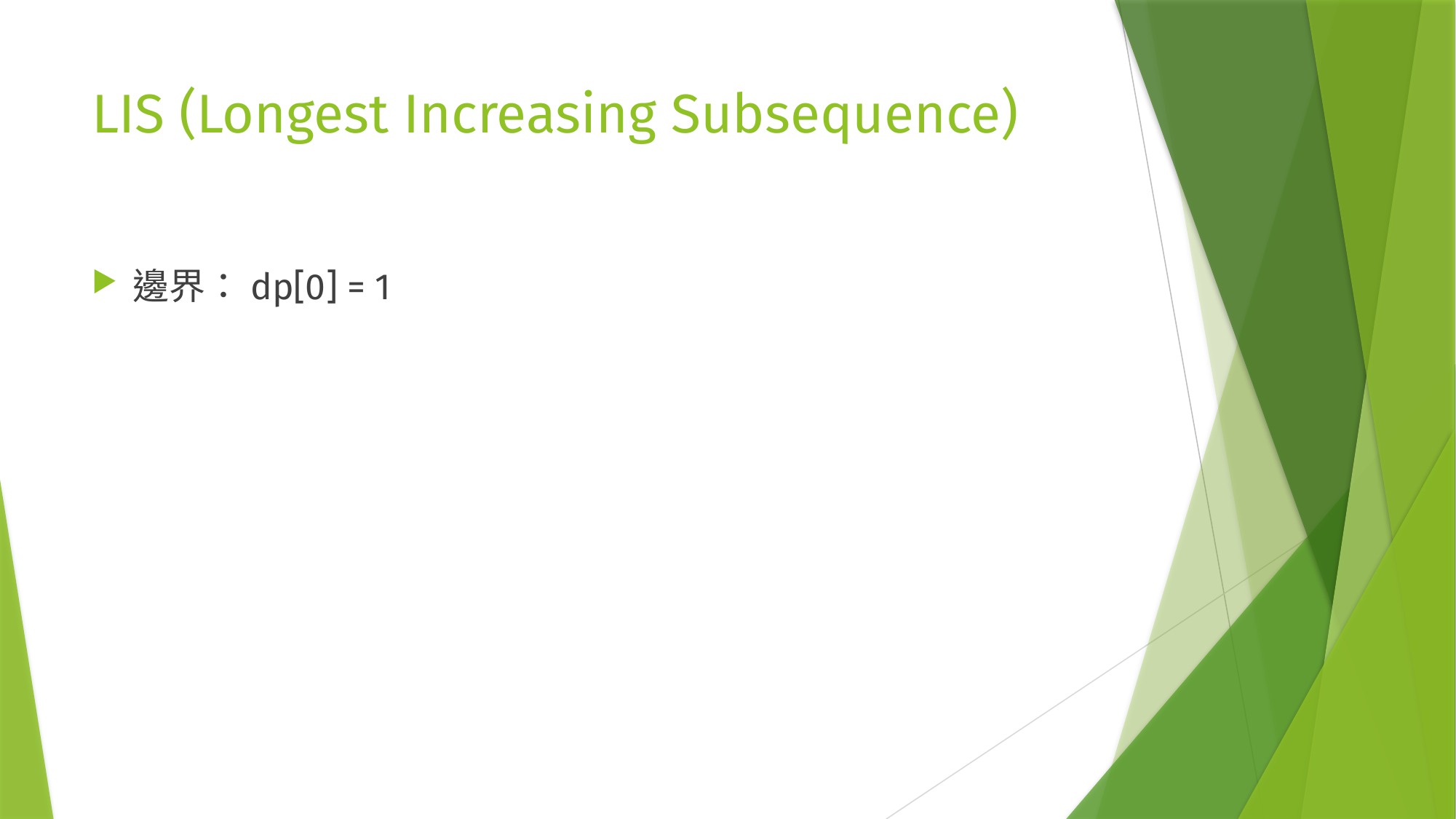

# LIS (Longest Increasing Subsequence)
邊界：dp[0] = 1